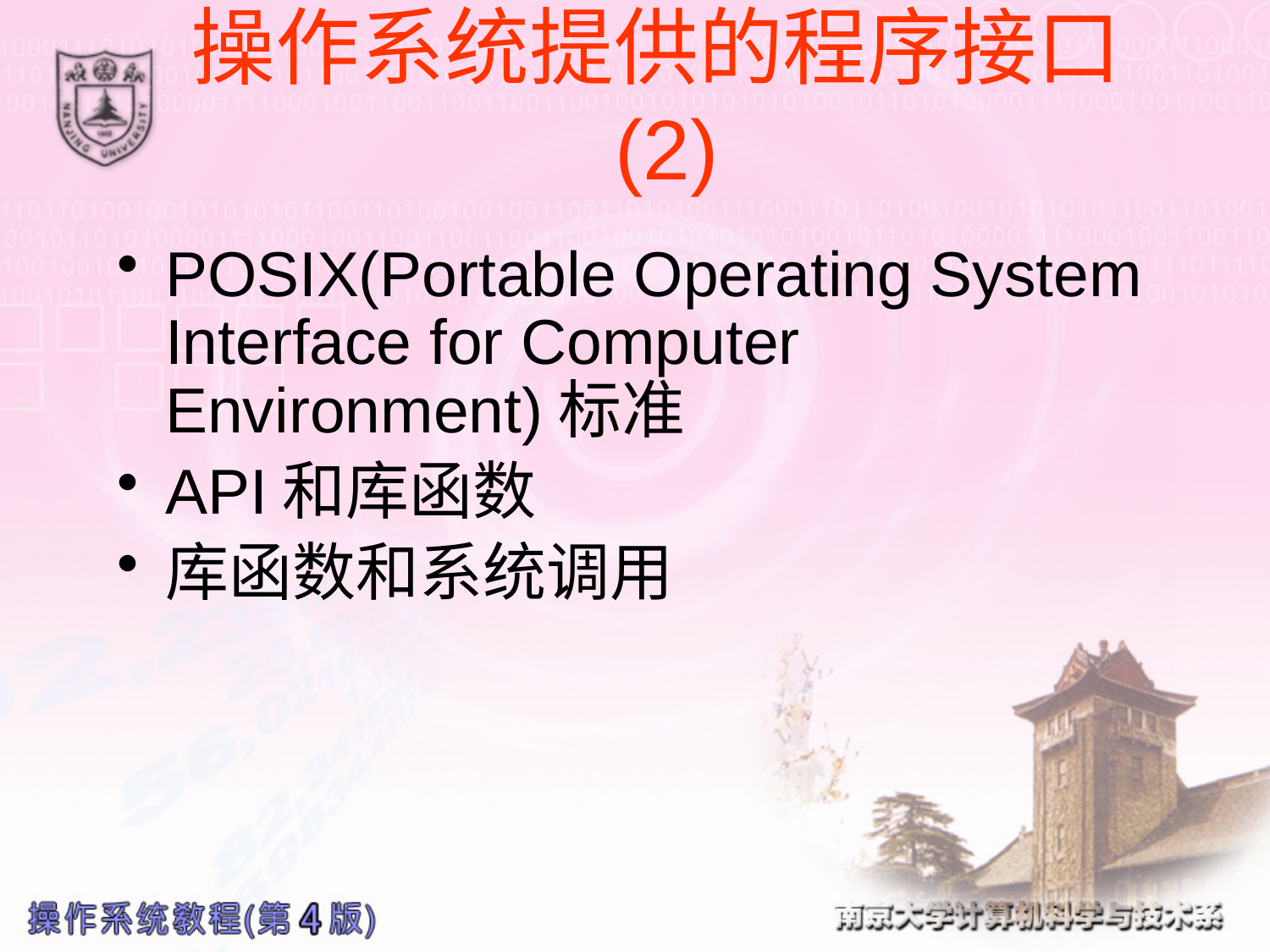

# 操作系统提供的程序接口(2)

POSIX(Portable Operating System Interface for Computer Environment)标准
API和库函数
库函数和系统调用